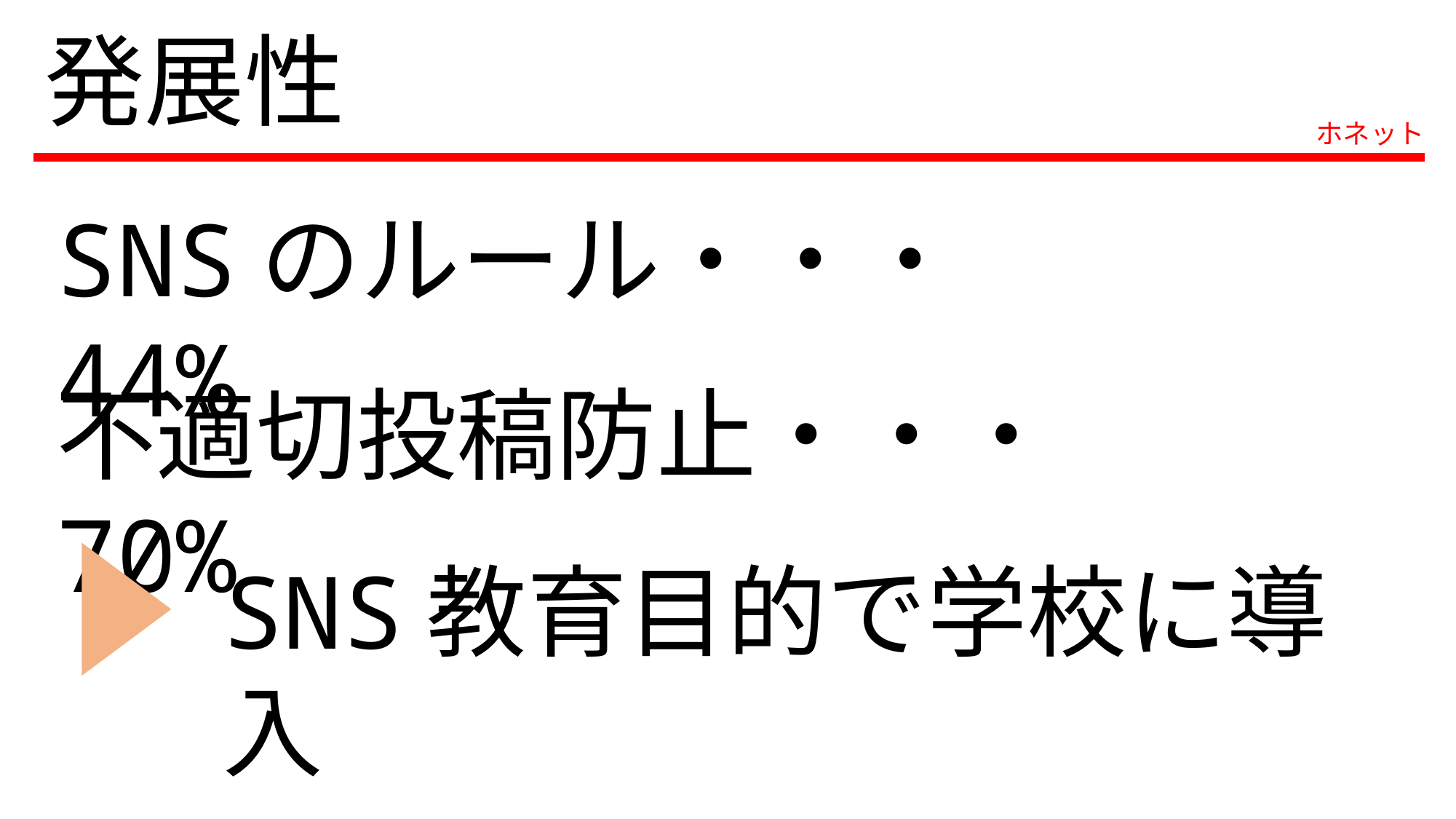

発展性
ホネット
SNSのルール・・・44%
不適切投稿防止・・・70%
SNS教育目的で学校に導入